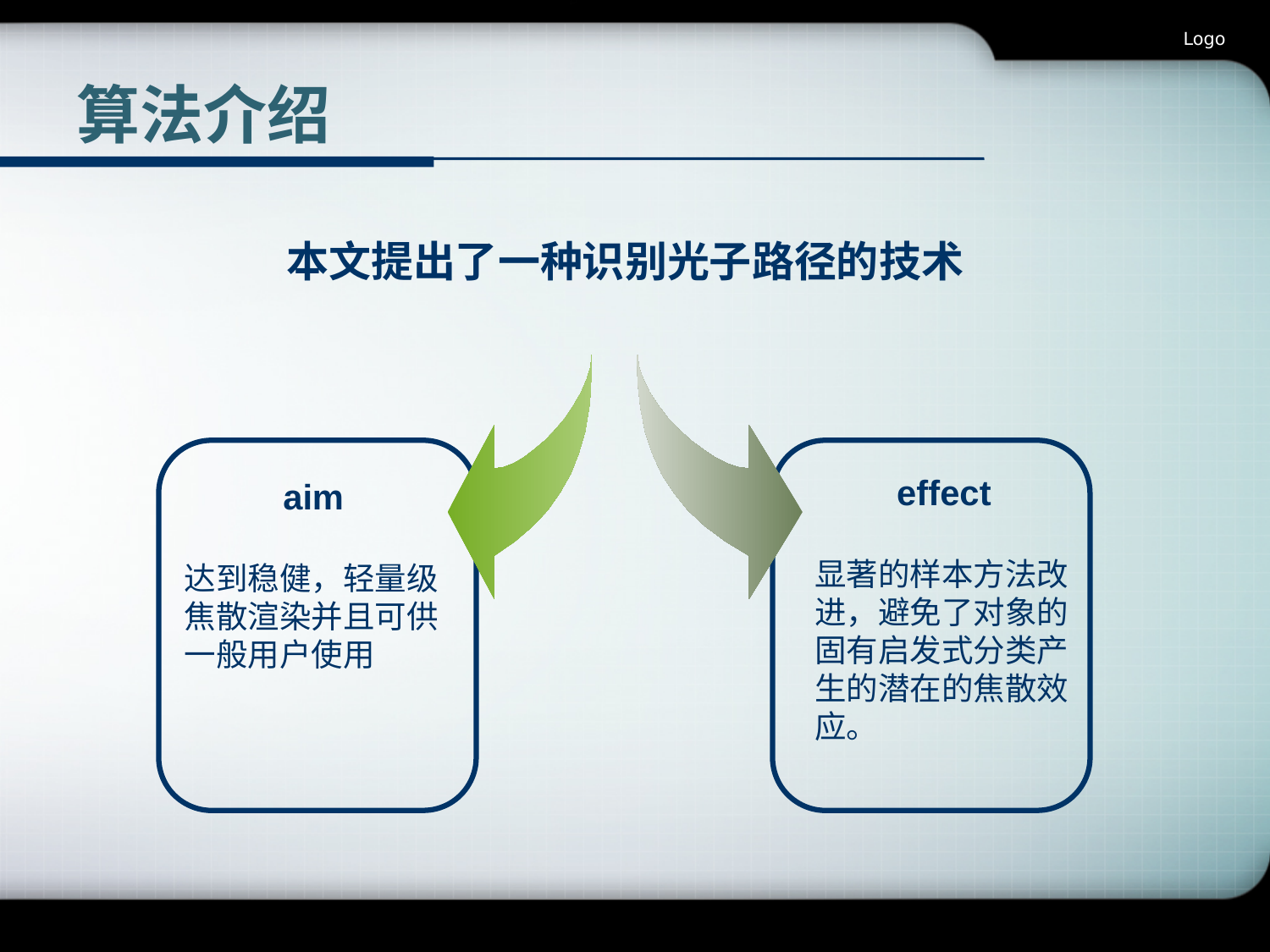

# 算法介绍
Logo
本文提出了一种识别光子路径的技术

effect

显著的样本方法改进，避免了对象的固有启发式分类产生的潜在的焦散效应。
aim

达到稳健，轻量级焦散渲染并且可供一般用户使用